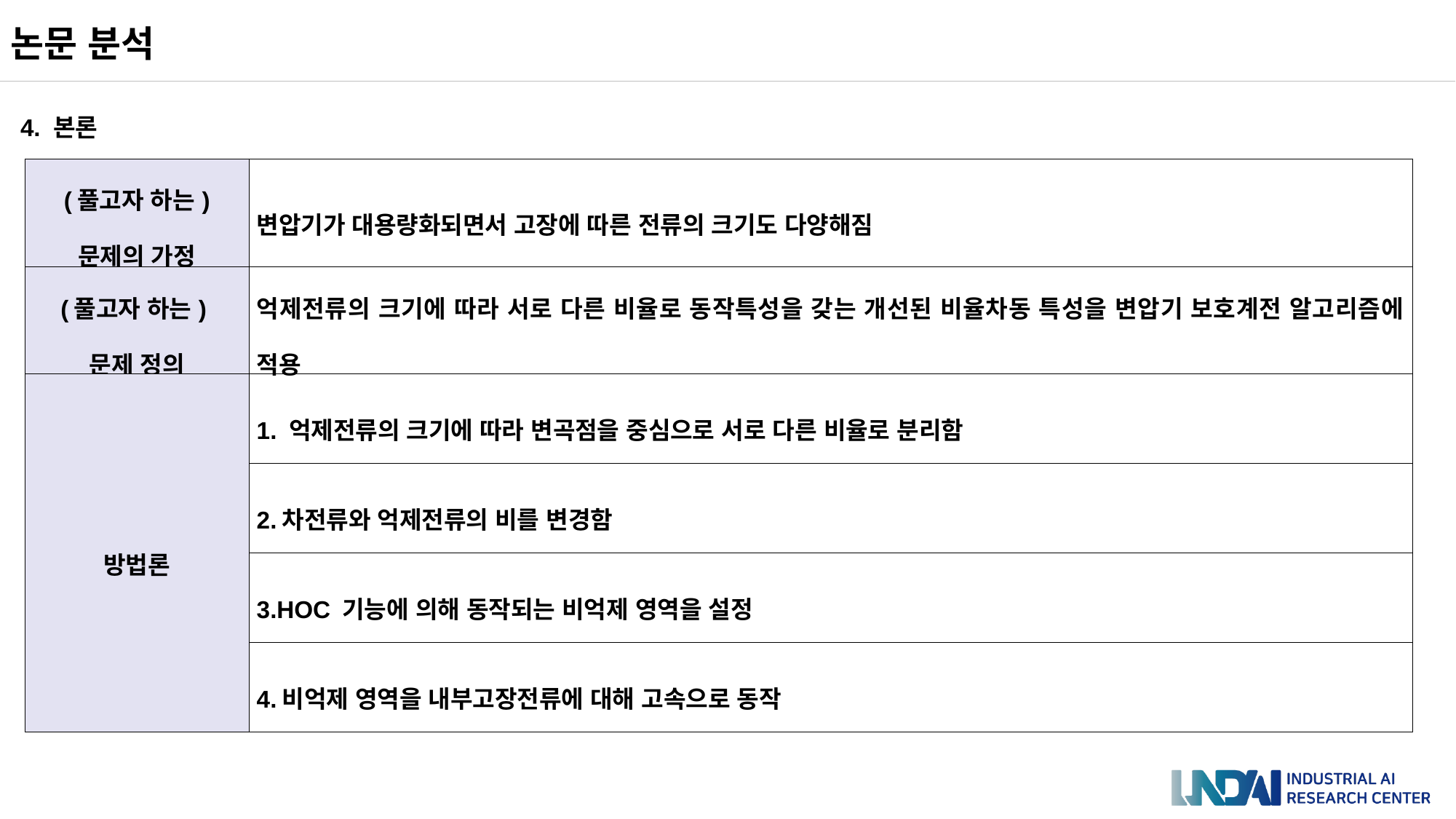

논문 분석
4. 본론

| (풀고자 하는) 문제의 가정 | 변압기가 대용량화되면서 고장에 따른 전류의 크기도 다양해짐 |
| --- | --- |
| (풀고자 하는) 문제 정의 | 억제전류의 크기에 따라 서로 다른 비율로 동작특성을 갖는 개선된 비율차동 특성을 변압기 보호계전 알고리즘에 적용 |
| 방법론 | 1. 억제전류의 크기에 따라 변곡점을 중심으로 서로 다른 비율로 분리함 |
|  | 2.차전류와 억제전류의 비를 변경함 |
|  | 3.HOC 기능에 의해 동작되는 비억제 영역을 설정 |
|  | 4.비억제 영역을 내부고장전류에 대해 고속으로 동작 |